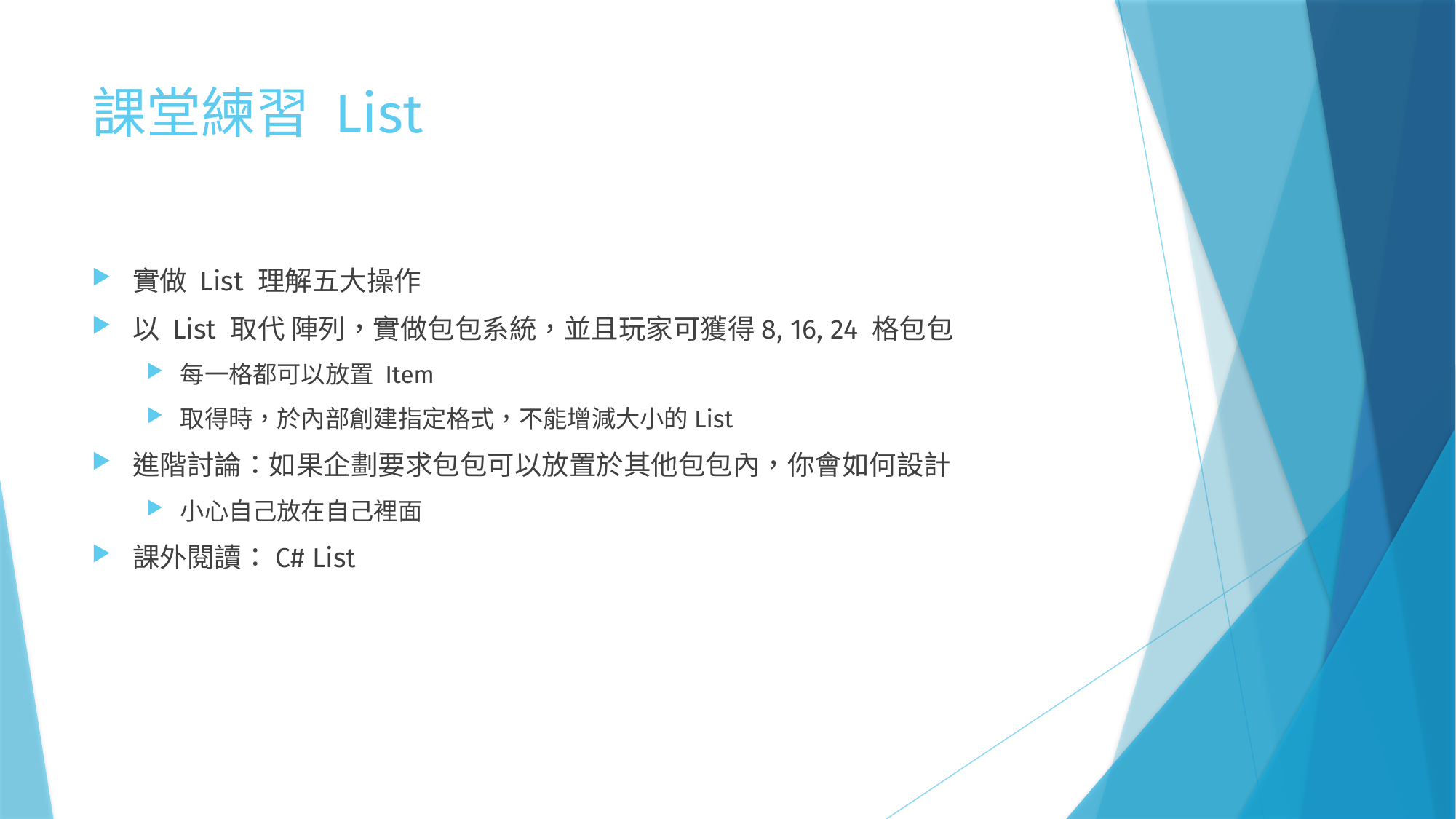

# 課堂練習 List
實做 List 理解五大操作
以 List 取代 陣列，實做包包系統，並且玩家可獲得8, 16, 24 格包包
每一格都可以放置 Item
取得時，於內部創建指定格式，不能增減大小的List
進階討論：如果企劃要求包包可以放置於其他包包內，你會如何設計
小心自己放在自己裡面
課外閱讀：C# List